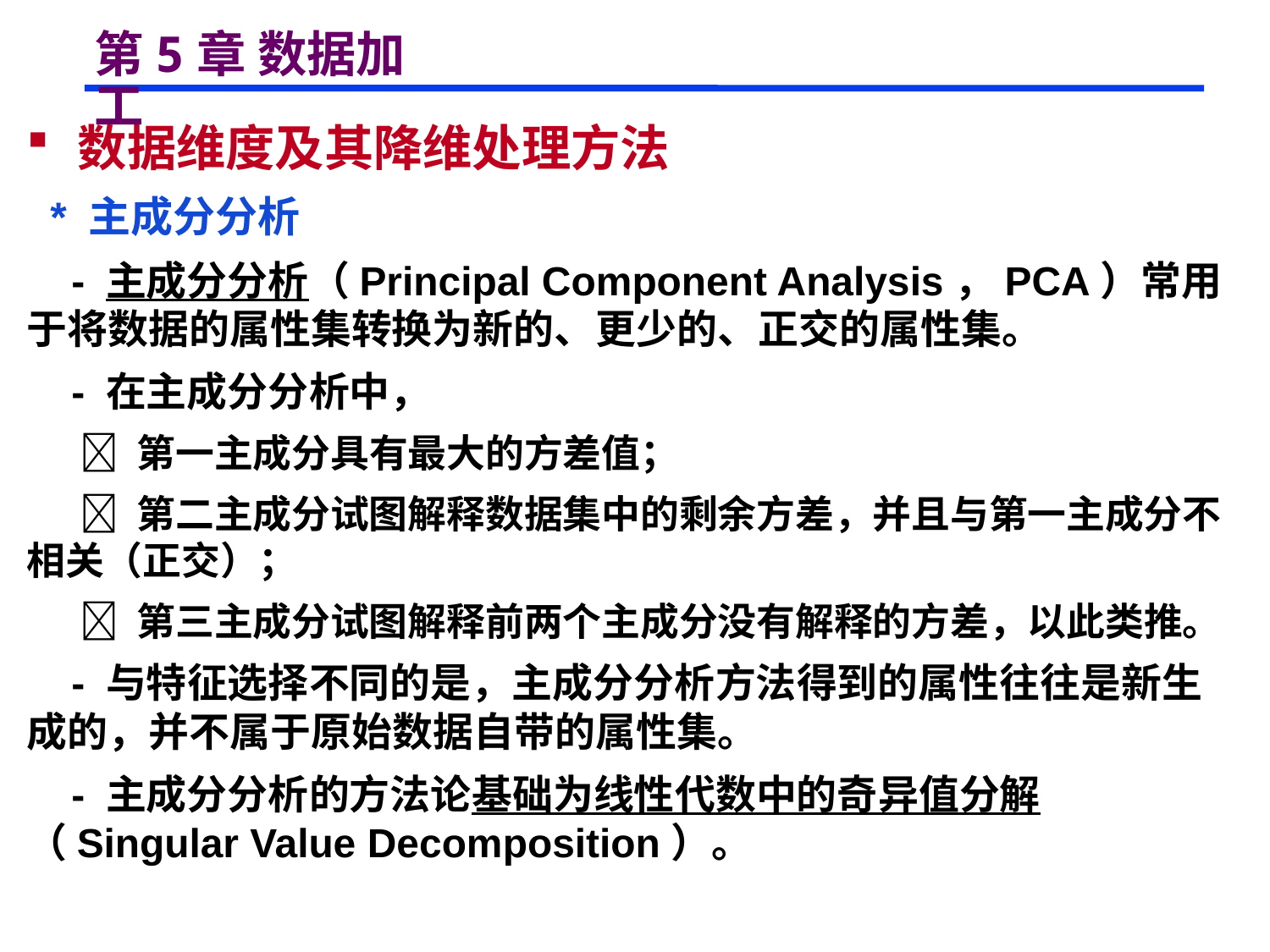

# 第5章 数据加工
 数据维度及其降维处理方法
  * 主成分分析
    - 主成分分析（Principal Component Analysis，PCA）常用于将数据的属性集转换为新的、更少的、正交的属性集。
    - 在主成分分析中，
      • 第一主成分具有最大的方差值；
      • 第二主成分试图解释数据集中的剩余方差，并且与第一主成分不相关（正交）；
      • 第三主成分试图解释前两个主成分没有解释的方差，以此类推。
    - 与特征选择不同的是，主成分分析方法得到的属性往往是新生成的，并不属于原始数据自带的属性集。
    - 主成分分析的方法论基础为线性代数中的奇异值分解（Singular Value Decomposition）。